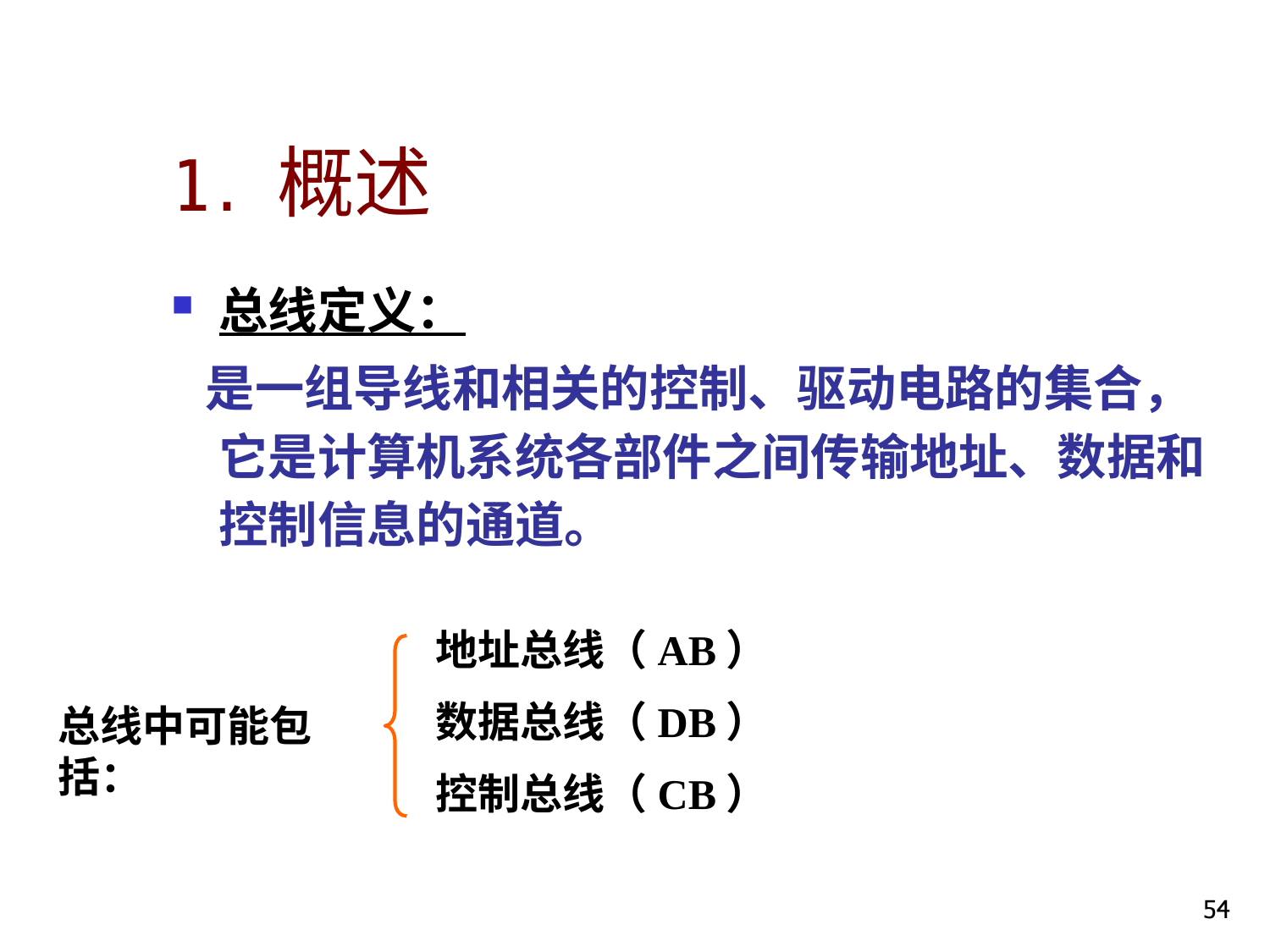

# 1. 概述
总线定义：
  是一组导线和相关的控制、驱动电路的集合，它是计算机系统各部件之间传输地址、数据和控制信息的通道。
地址总线（AB）
数据总线（DB）
控制总线（CB）

总线中可能包括：
54